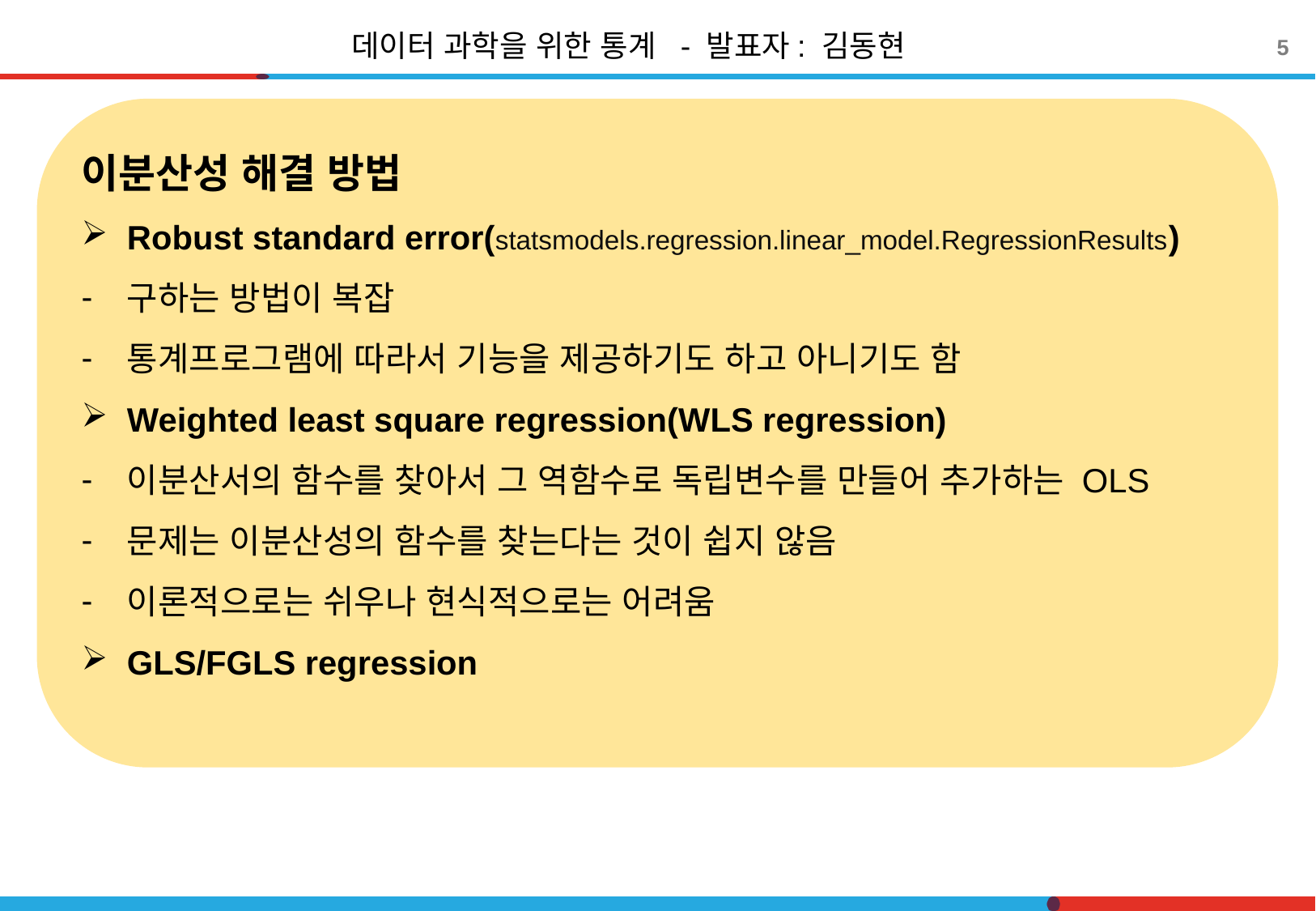

데이터 과학을 위한 통계  - 발표자: 김동현
5
이분산성 해결 방법
Robust standard error(statsmodels.regression.linear_model.RegressionResults)
구하는 방법이 복잡
통계프로그램에 따라서 기능을 제공하기도 하고 아니기도 함
Weighted least square regression(WLS regression)
이분산서의 함수를 찾아서 그 역함수로 독립변수를 만들어 추가하는 OLS
문제는 이분산성의 함수를 찾는다는 것이 쉽지 않음
이론적으로는 쉬우나 현식적으로는 어려움
GLS/FGLS regression